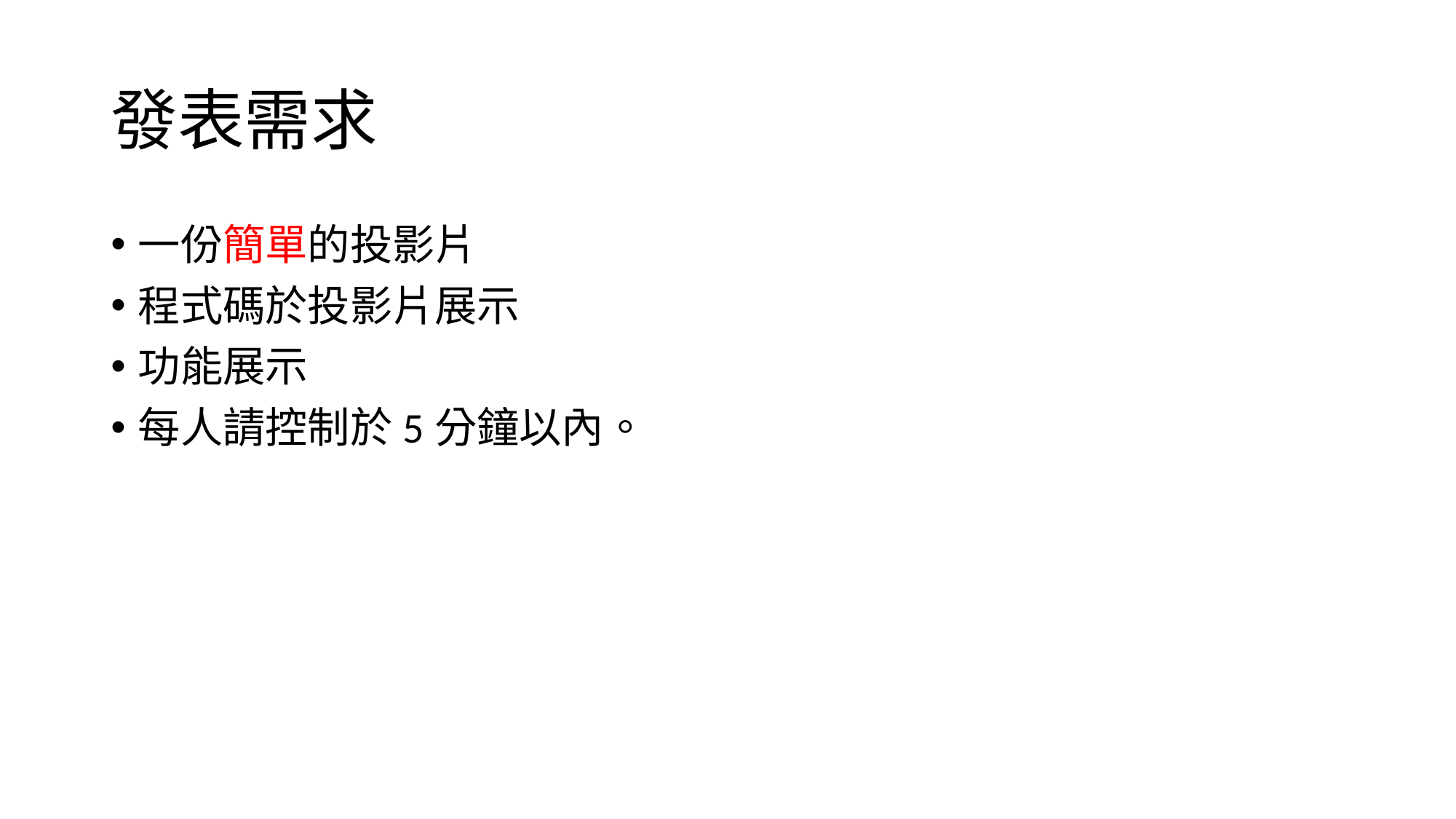

# 發表需求
一份簡單的投影片
程式碼於投影片展示
功能展示
每人請控制於5分鐘以內。